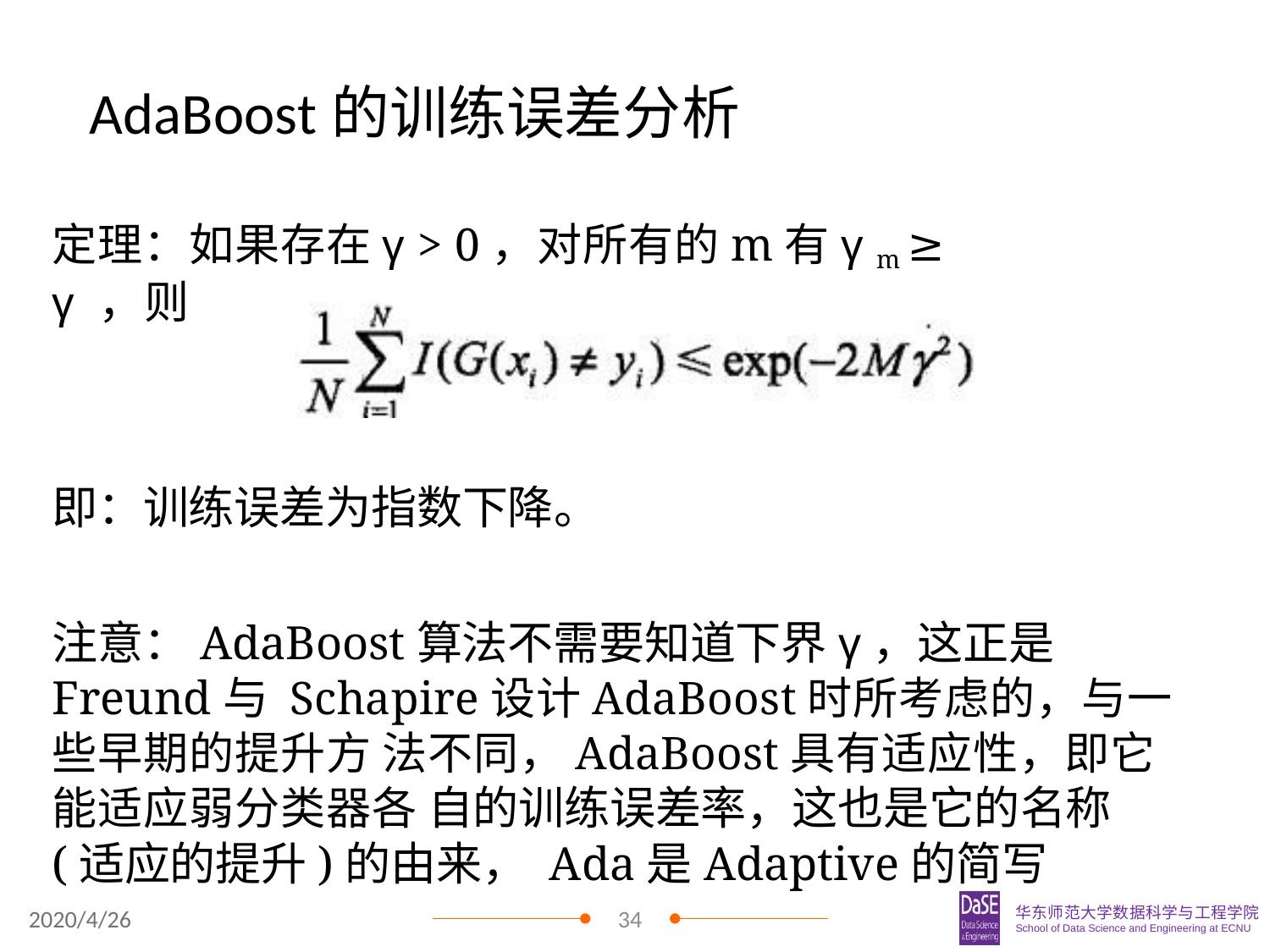

# AdaBoost的训练误差分析
定理：如果存在γ > 0，对所有的m有γ m ≥ γ ，则

即：训练误差为指数下降。

注意：AdaBoost算法不需要知道下界γ，这正是Freund与 Schapire设计AdaBoost时所考虑的，与一些早期的提升方 法不同，AdaBoost具有适应性，即它能适应弱分类器各 自的训练误差率，这也是它的名称(适应的提升)的由来， Ada是Adaptive的简写